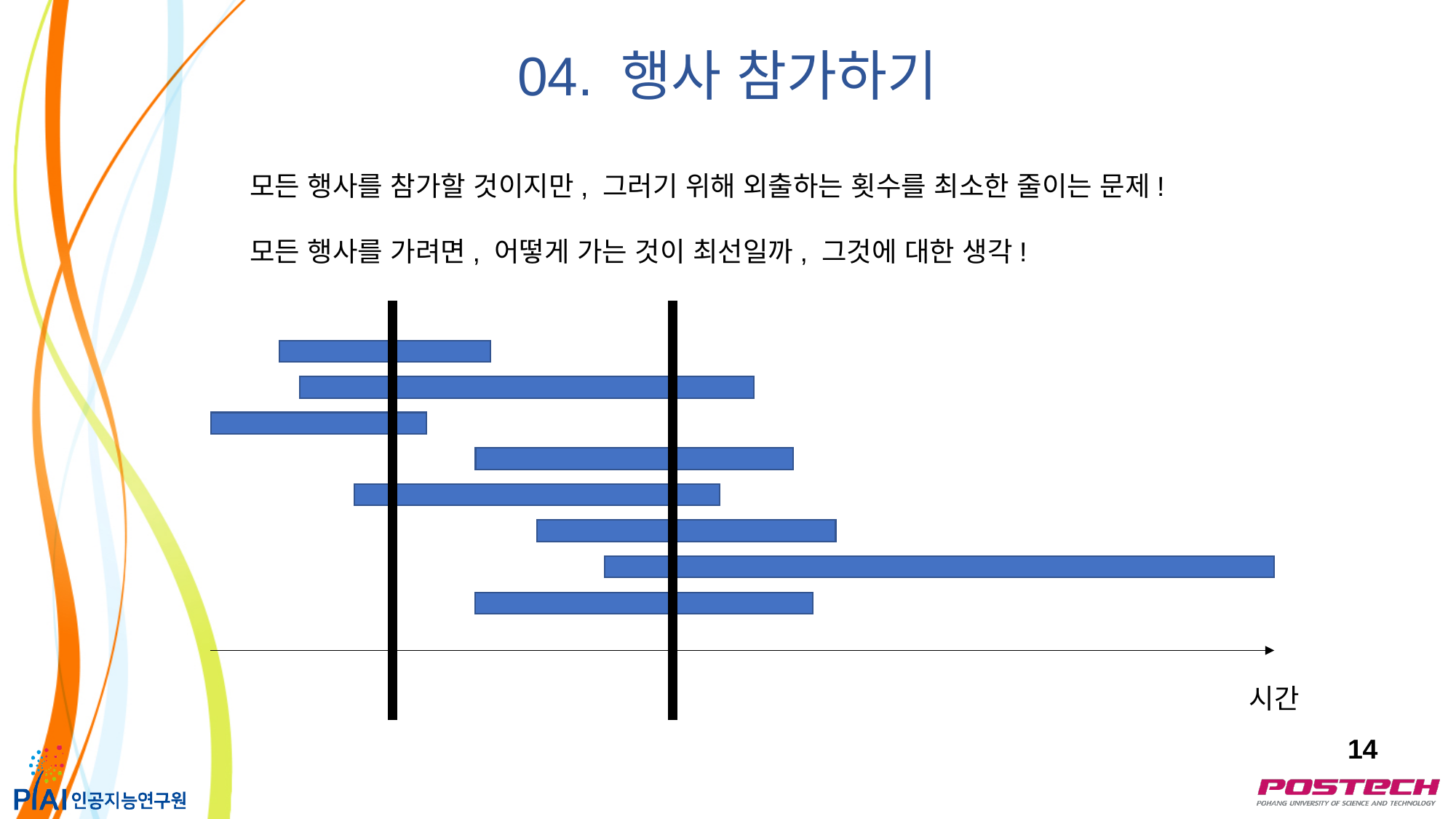

04. 행사 참가하기
모든 행사를 참가할 것이지만, 그러기 위해 외출하는 횟수를 최소한 줄이는 문제!

모든 행사를 가려면, 어떻게 가는 것이 최선일까, 그것에 대한 생각!

시간